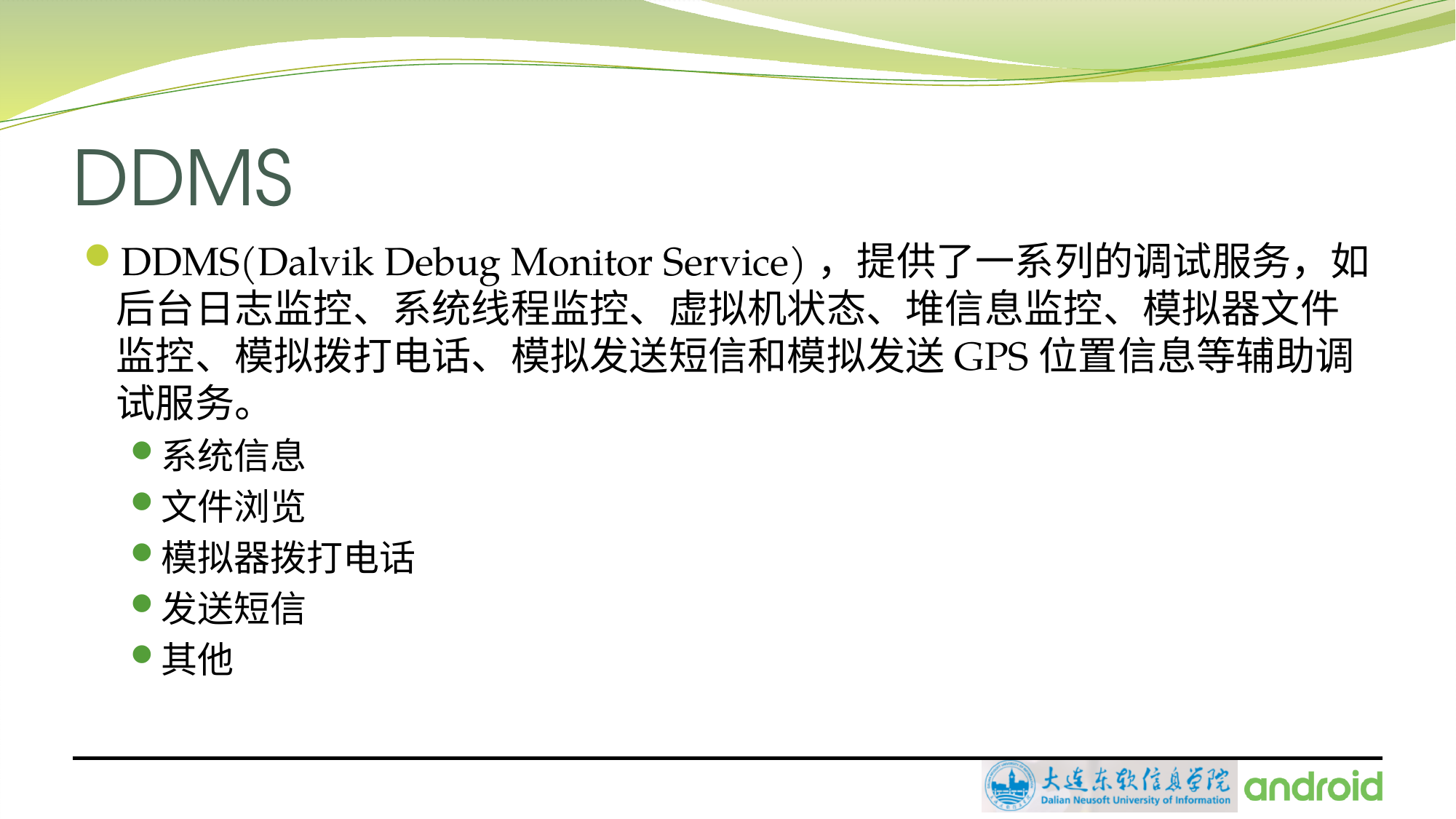

# DDMS
DDMS(Dalvik Debug Monitor Service)，提供了一系列的调试服务，如后台日志监控、系统线程监控、虚拟机状态、堆信息监控、模拟器文件监控、模拟拨打电话、模拟发送短信和模拟发送GPS位置信息等辅助调试服务。
系统信息
文件浏览
模拟器拨打电话
发送短信
其他